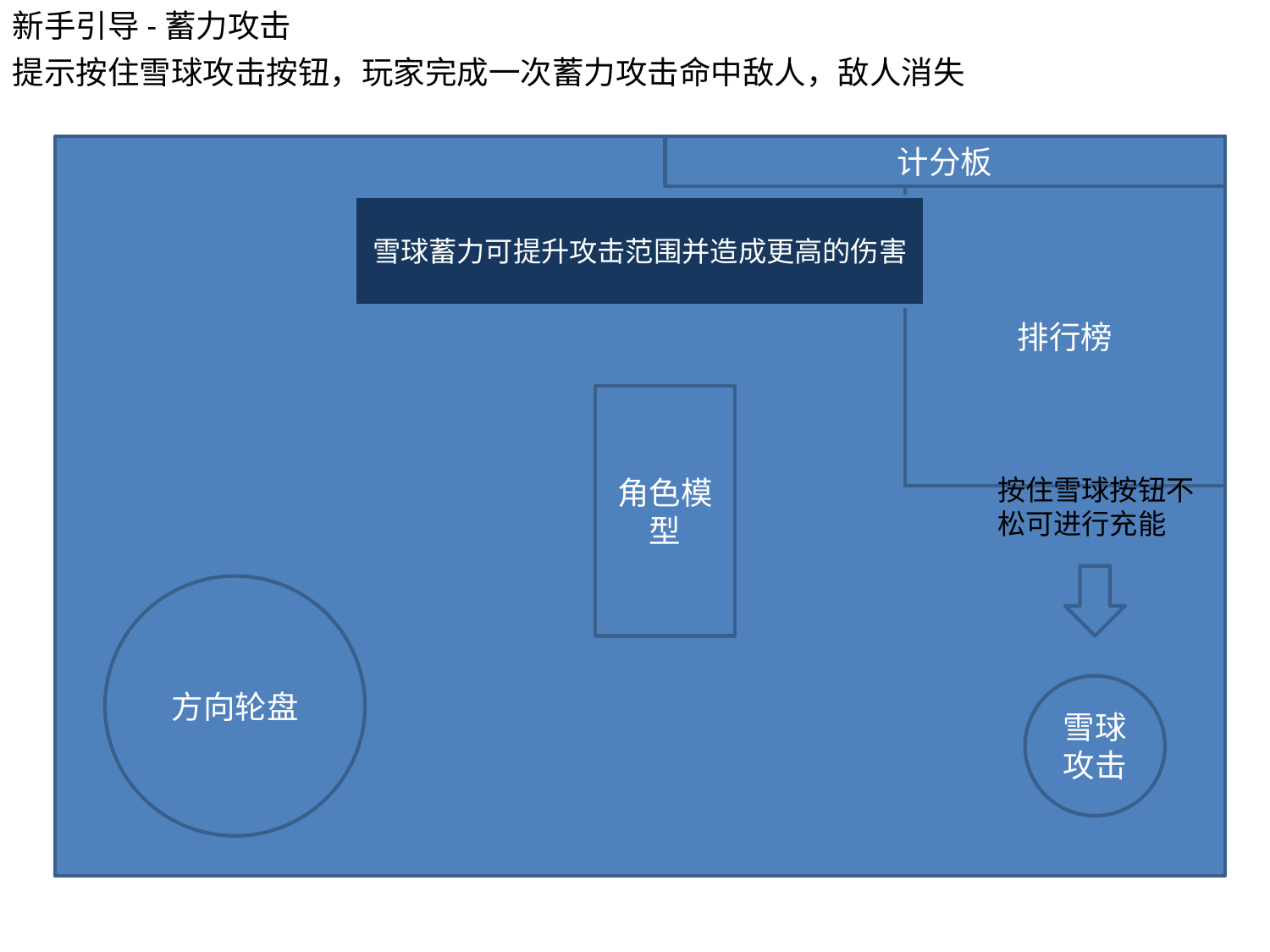

新手引导-蓄力攻击
提示按住雪球攻击按钮，玩家完成一次蓄力攻击命中敌人，敌人消失

计分板
排行榜
雪球蓄力可提升攻击范围并造成更高的伤害
角色模型
按住雪球按钮不松可进行充能

方向轮盘
雪球攻击